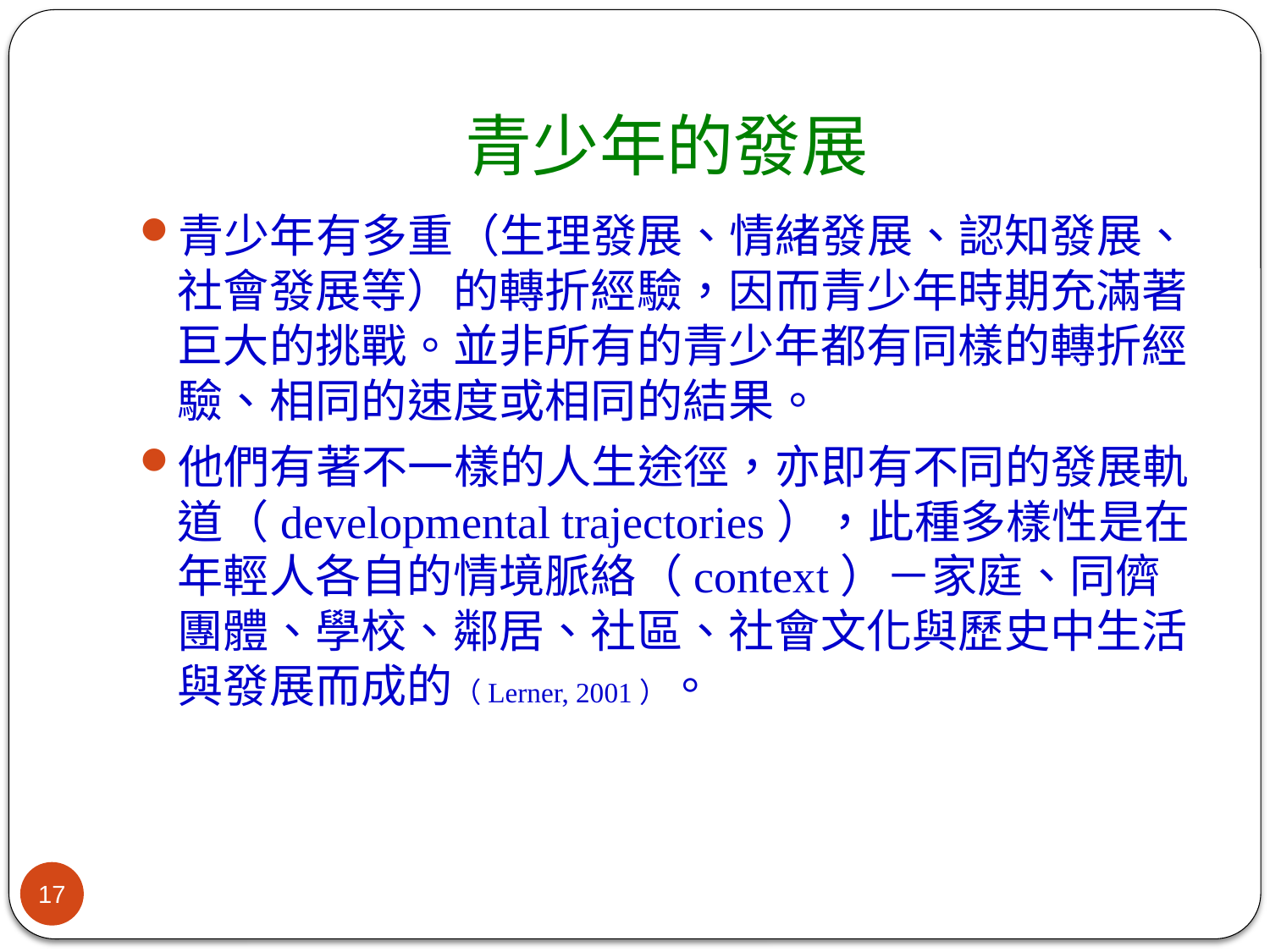

# 青少年的發展
青少年有多重（生理發展、情緒發展、認知發展、社會發展等）的轉折經驗，因而青少年時期充滿著巨大的挑戰。並非所有的青少年都有同樣的轉折經驗、相同的速度或相同的結果。
他們有著不一樣的人生途徑，亦即有不同的發展軌道（developmental trajectories），此種多樣性是在年輕人各自的情境脈絡（context）－家庭、同儕團體、學校、鄰居、社區、社會文化與歷史中生活與發展而成的（Lerner, 2001）。
17